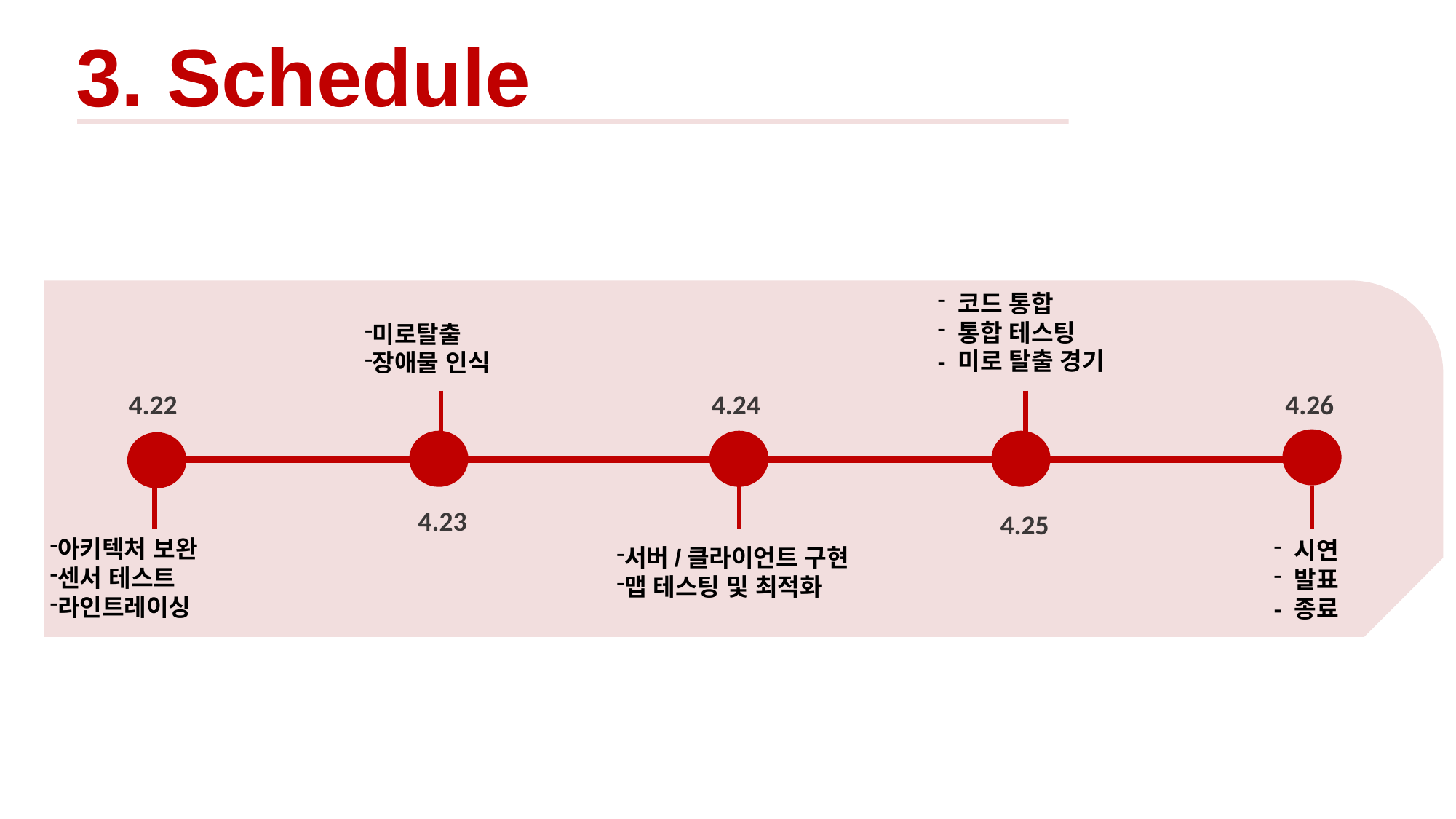

3. Schedule

 코드 통합
 통합 테스팅
- 미로 탈출 경기
미로탈출
장애물 인식
4.22
4.24
4.26

4.23
4.25
아키텍처 보완
센서 테스트
라인트레이싱
 시연
 발표
- 종료
서버/클라이언트 구현
맵 테스팅 및 최적화